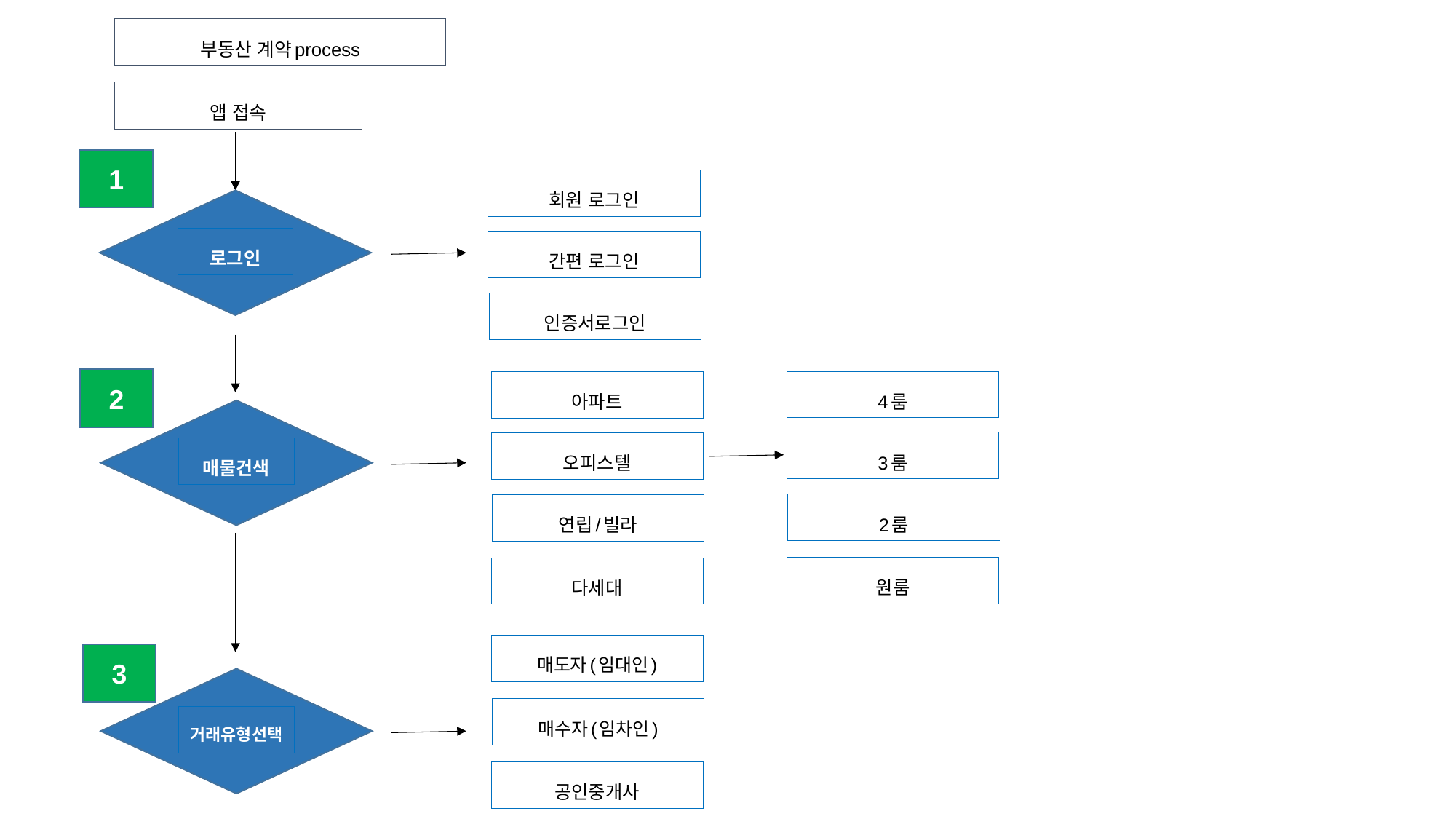

부동산 계약process
앱 접속
1
회원 로그인

로그인
간편 로그인
인증서로그인
2
4룸
아파트

3룸
오피스텔
매물건색
2룸
연립/빌라
원룸
다세대
매도자(임대인)
3

매수자(임차인)
거래유형선택
공인중개사